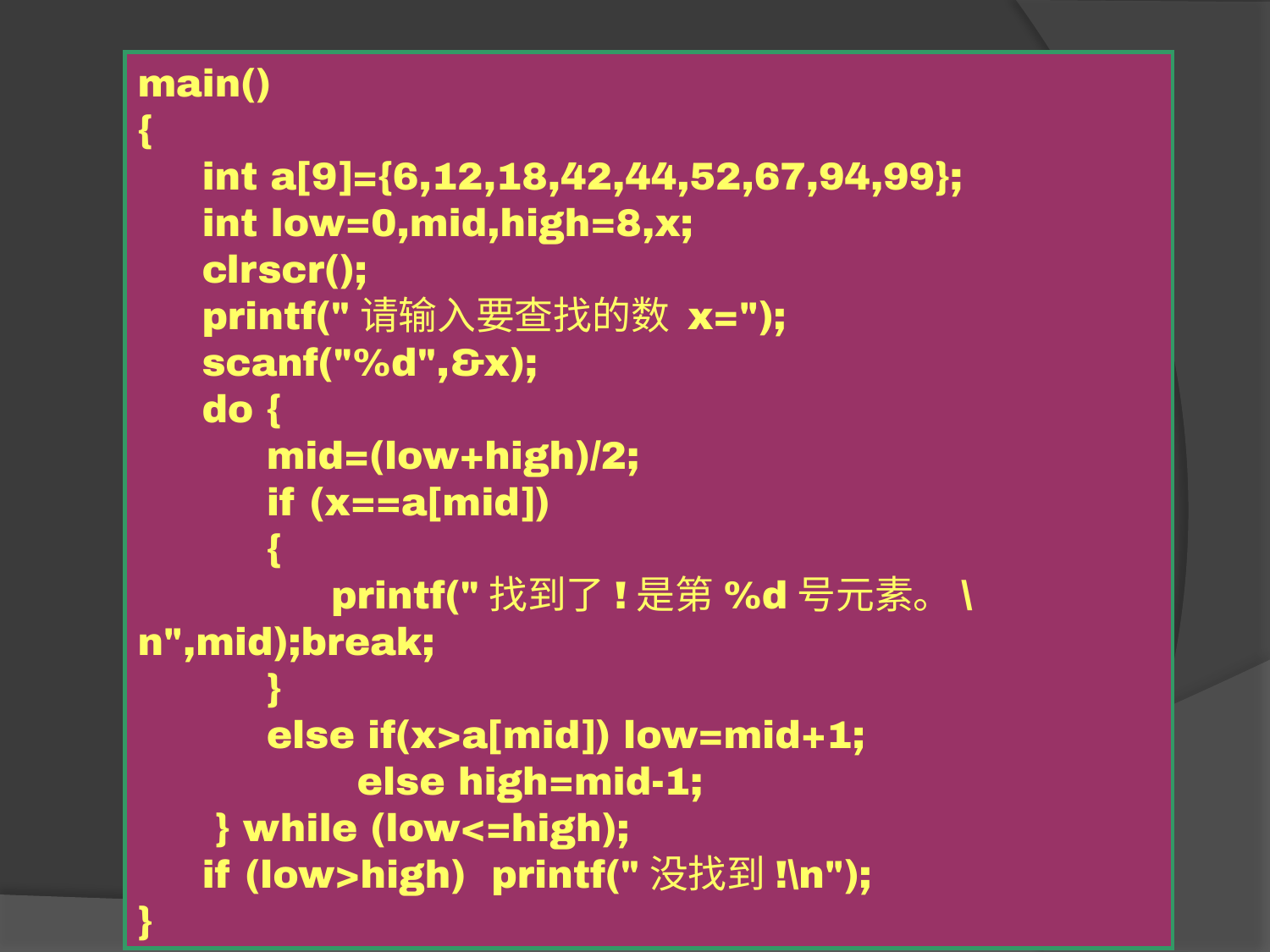

main()
{
     int a[9]={6,12,18,42,44,52,67,94,99};
     int low=0,mid,high=8,x;
     clrscr();
     printf("请输入要查找的数 x=");
     scanf("%d",&x);
     do {
          mid=(low+high)/2;
          if (x==a[mid])
          {
               printf("找到了!是第%d号元素。\n",mid);break;
          }
          else if(x>a[mid]) low=mid+1;
                 else high=mid-1;
      } while (low<=high);
     if (low>high)  printf("没找到!\n");
}